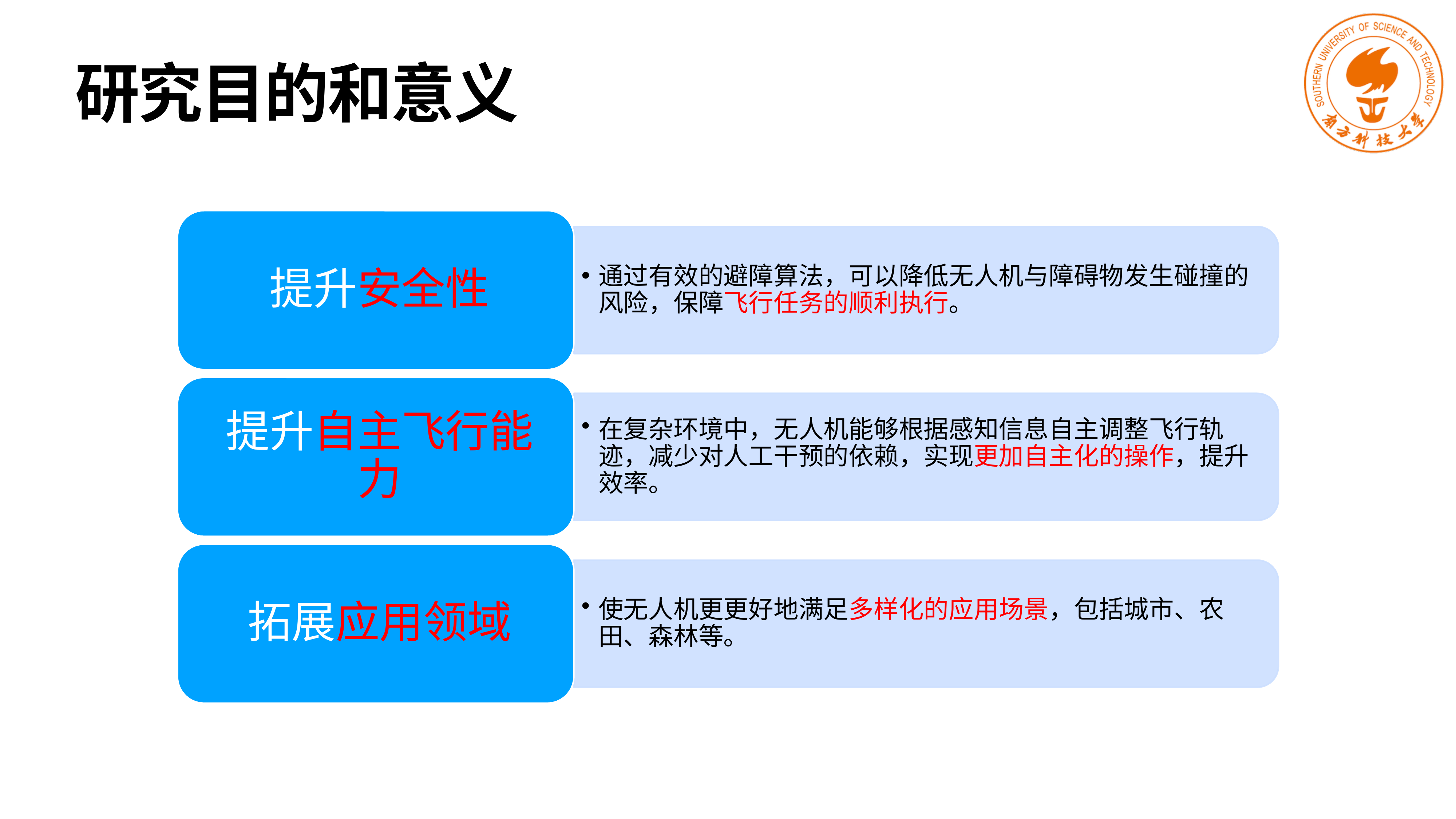

# 研究目的和意义
通过有效的避障算法，可以降低无人机与障碍物发生碰撞的风险，保障飞行任务的顺利执行。
提升安全性
在复杂环境中，无人机能够根据感知信息自主调整飞行轨迹，减少对人工干预的依赖，实现更加自主化的操作，提升效率。
提升自主飞行能力
使无人机更更好地满足多样化的应用场景，包括城市、农田、森林等。
拓展应用领域